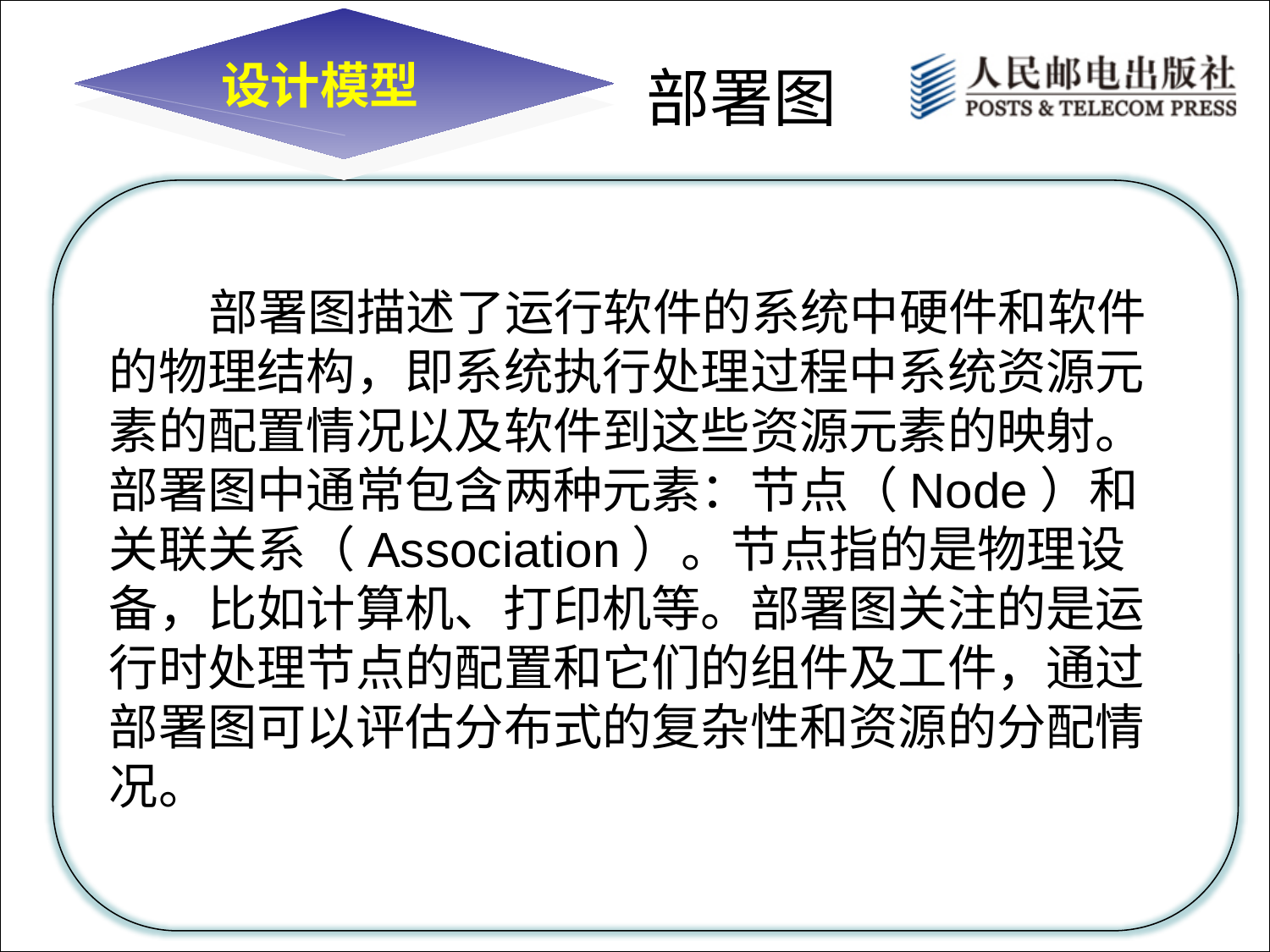

设计模型

部署图

        部署图描述了运行软件的系统中硬件和软件的物理结构，即系统执行处理过程中系统资源元素的配置情况以及软件到这些资源元素的映射。部署图中通常包含两种元素：节点（Node）和关联关系（Association）。节点指的是物理设备，比如计算机、打印机等。部署图关注的是运行时处理节点的配置和它们的组件及工件，通过部署图可以评估分布式的复杂性和资源的分配情况。